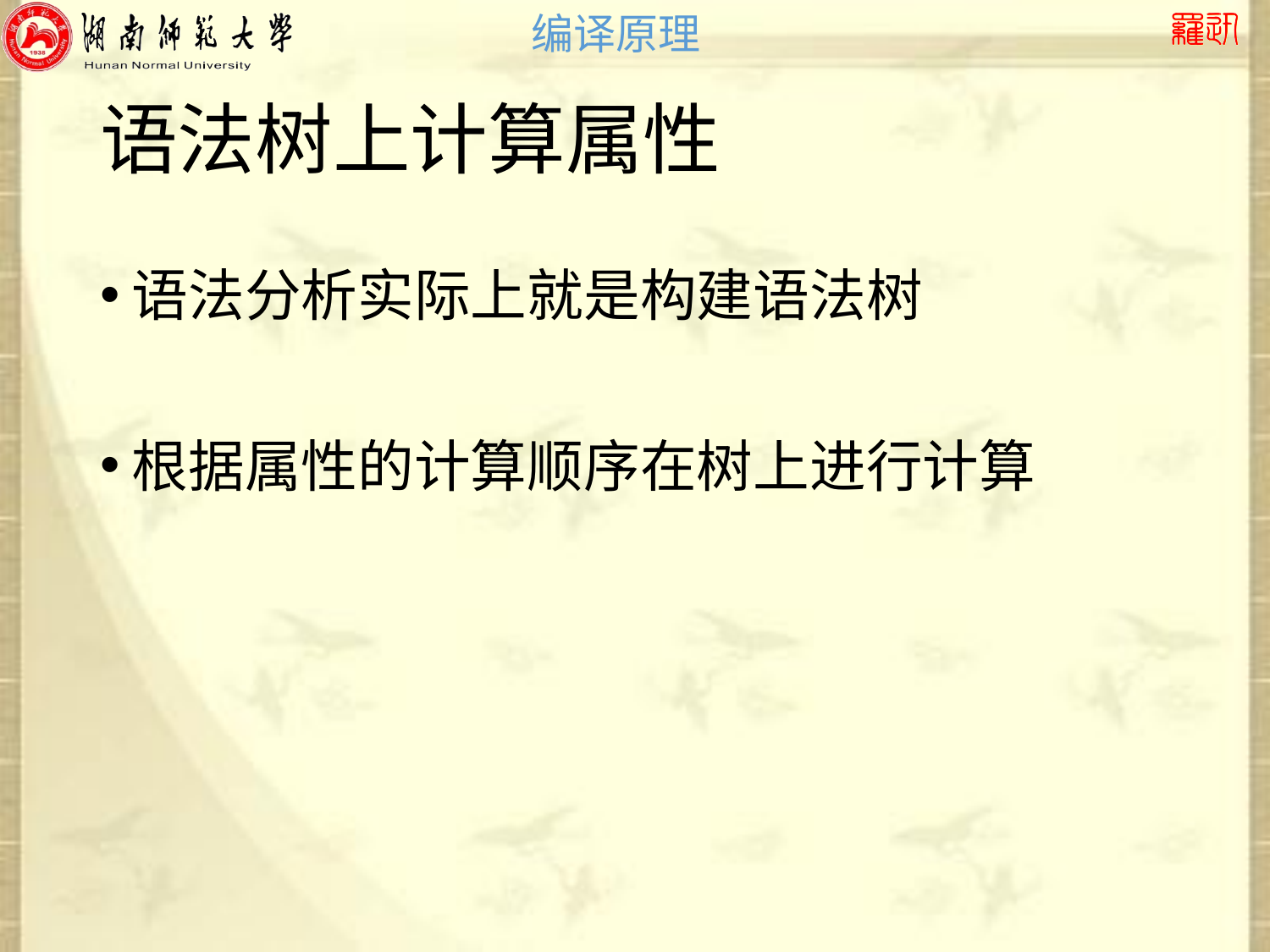

# 语法树上计算属性
语法分析实际上就是构建语法树

根据属性的计算顺序在树上进行计算